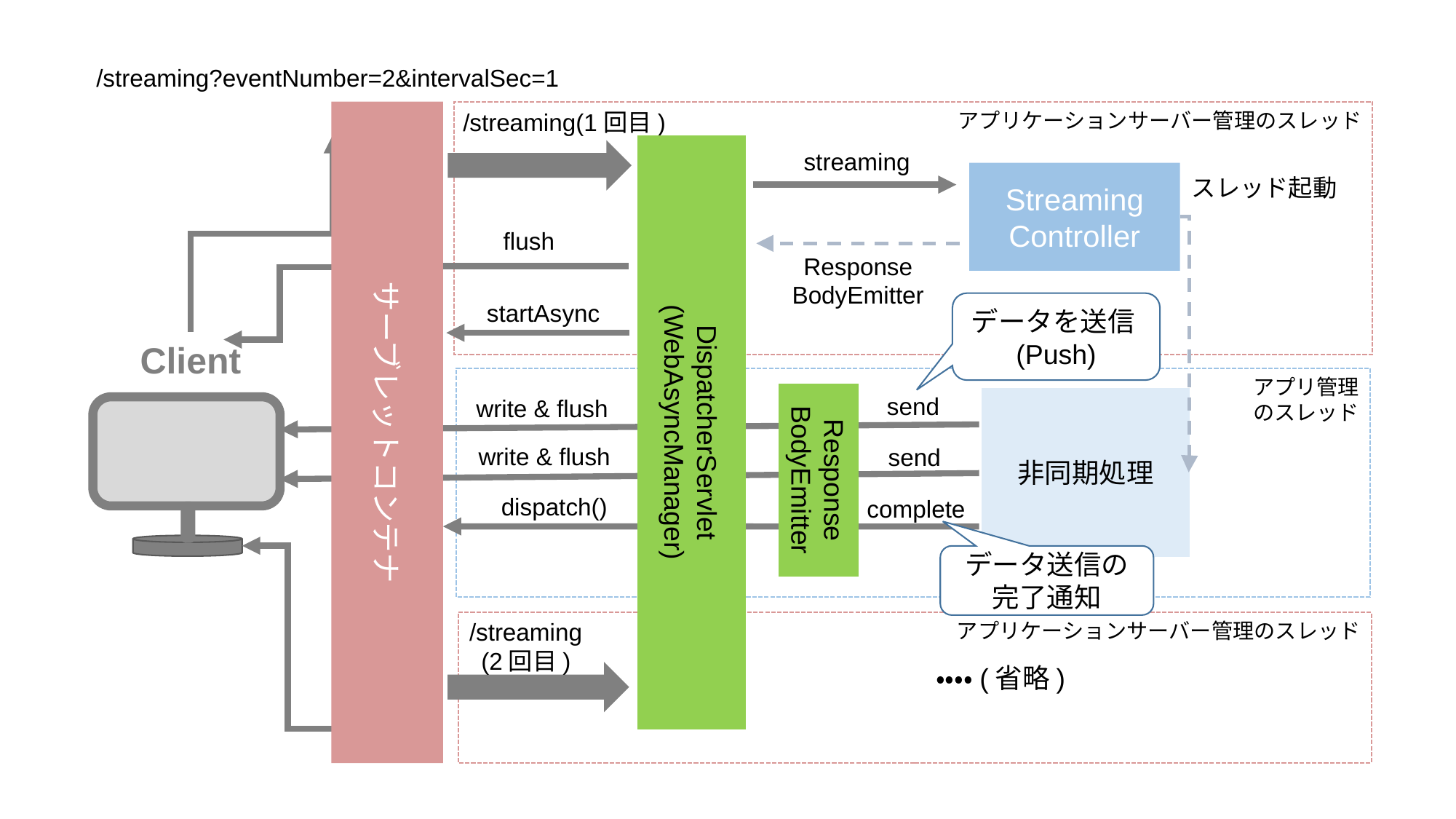

/streaming?eventNumber=2&intervalSec=1
アプリケーションサーバー管理のスレッド
/streaming(1回目)
DispatcherServlet
(WebAsyncManager)
streaming

Streaming
Controller
スレッド起動
flush
Response
BodyEmitter
startAsync
データを送信(Push)
Client
アプリ管理
のスレッド
サーブレットコンテナ
Response
BodyEmitter
send
write & flush
非同期処理

write & flush
send
dispatch()
complete

データ送信の
完了通知
/streaming
(2回目)
アプリケーションサーバー管理のスレッド
・・・・(省略)